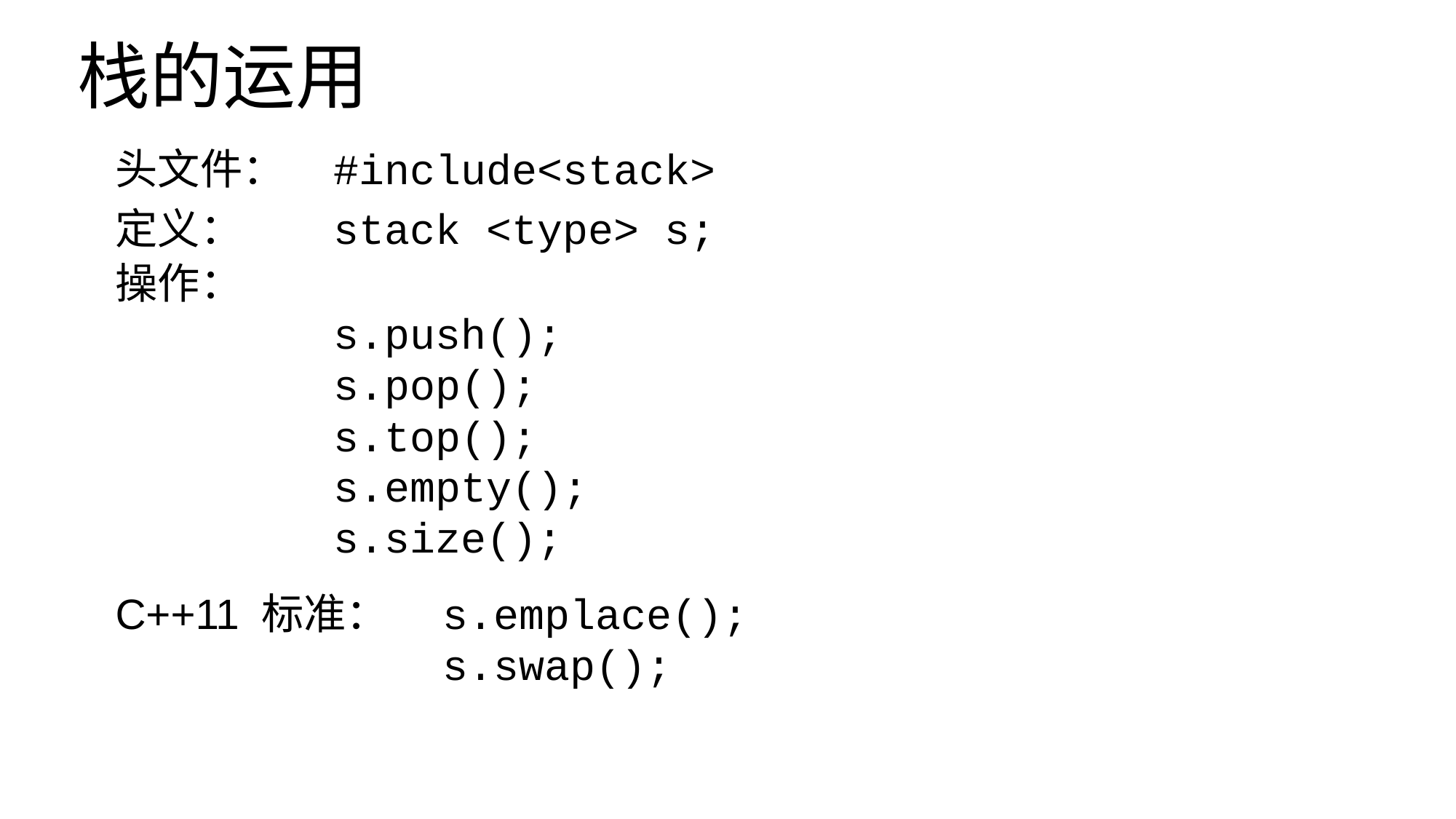

栈的运用
头文件：	#include<stack>
定义：	stack <type> s;
操作：
s.push();
s.pop();
s.top();
s.empty();
s.size();
C++11 标准：	s.emplace();
			s.swap();